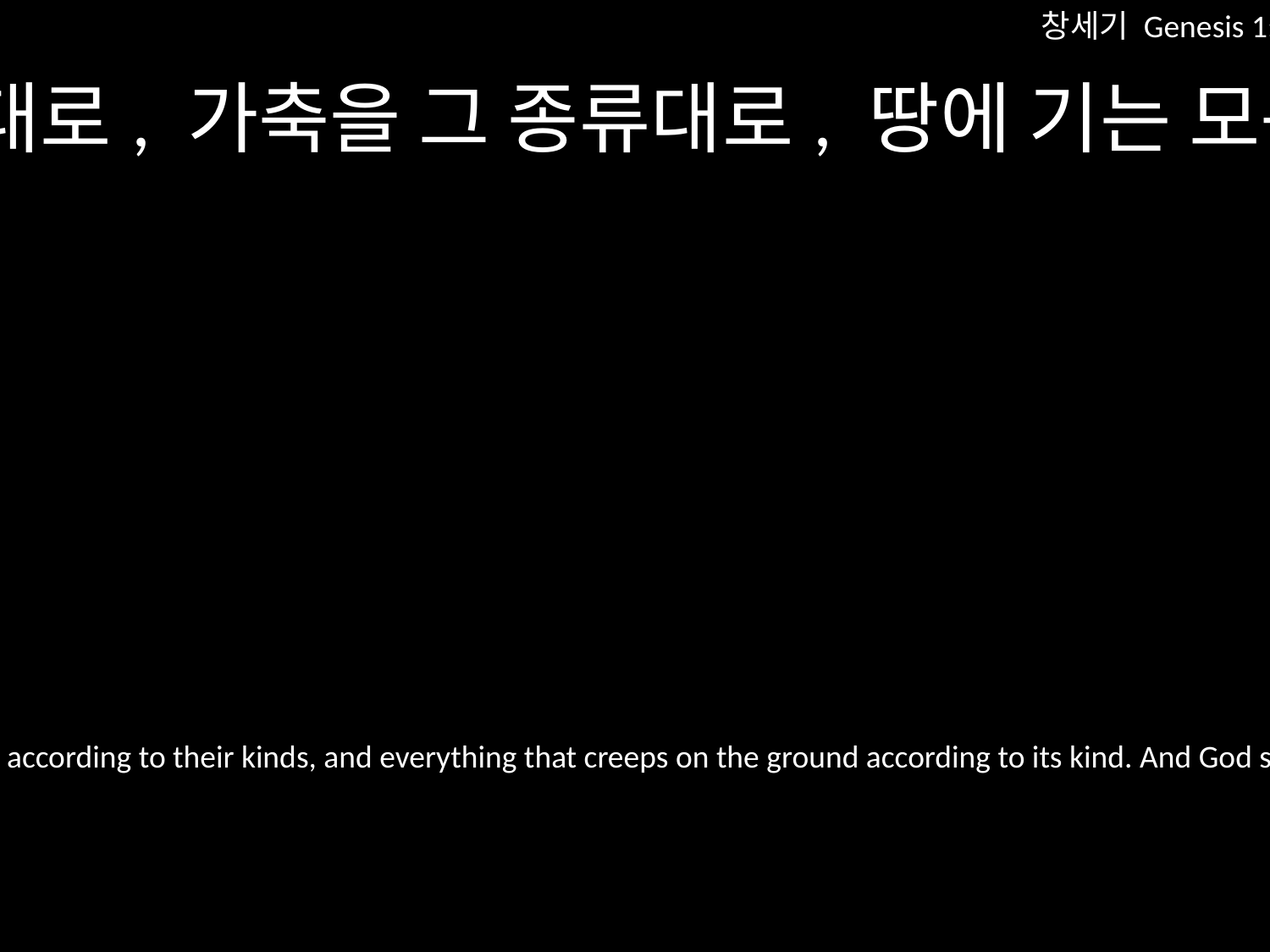

창세기 Genesis 1:25
하나님께서 들짐승을 그 종류대로, 가축을 그 종류대로, 땅에 기는 모든 것을 그 종류대로 만드셨습니다. 하나님께서 보시기에 좋았습니다.
And God made the beasts of the earth according to their kinds and the livestock according to their kinds, and everything that creeps on the ground according to its kind. And God saw that it was good.